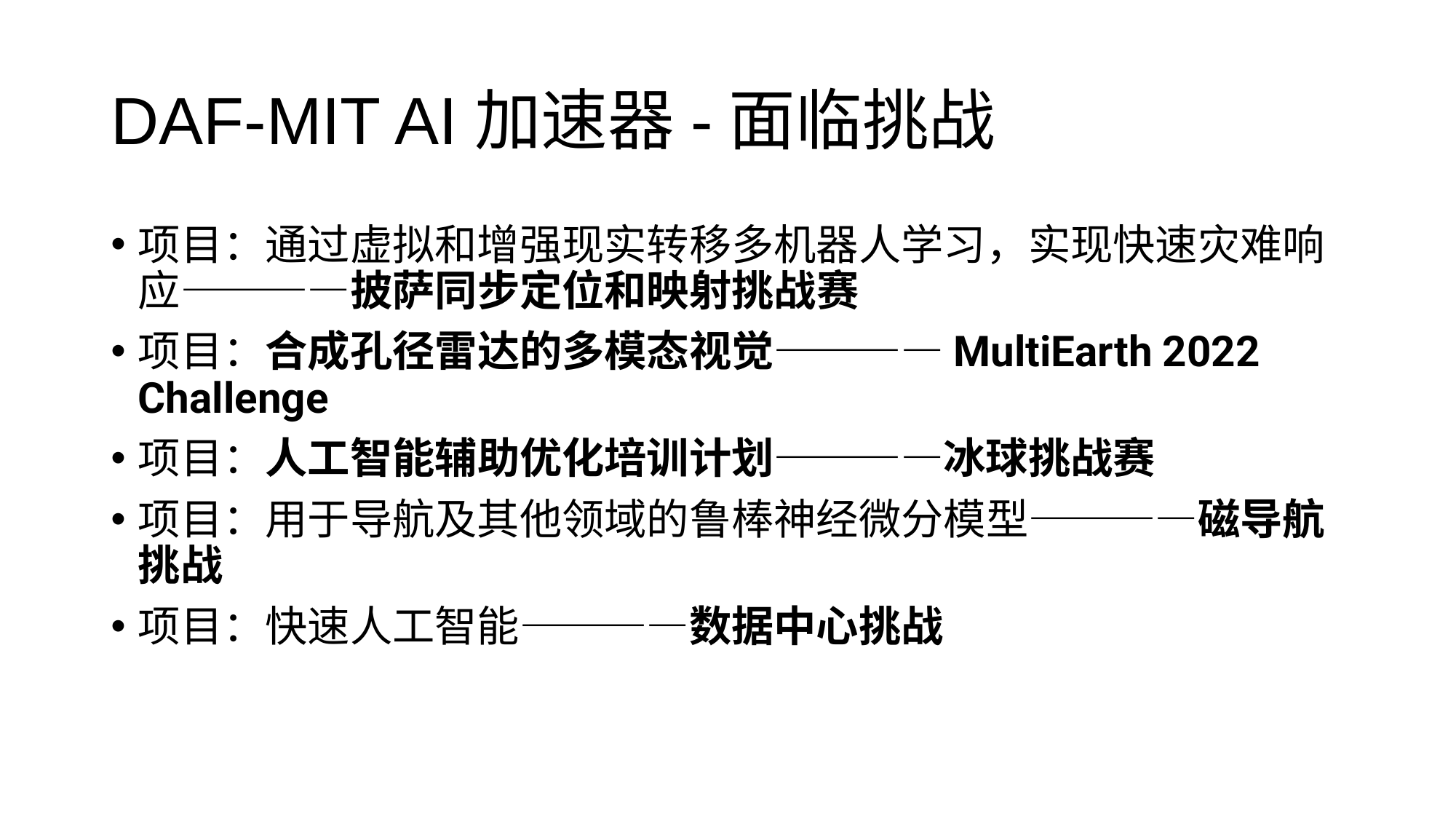

# DAF-MIT AI加速器-面临挑战
项目：通过虚拟和增强现实转移多机器人学习，实现快速灾难响应————披萨同步定位和映射挑战赛
项目：合成孔径雷达的多模态视觉————MultiEarth 2022 Challenge
项目：人工智能辅助优化培训计划————冰球挑战赛
项目：用于导航及其他领域的鲁棒神经微分模型————磁导航挑战
项目：快速人工智能————数据中心挑战